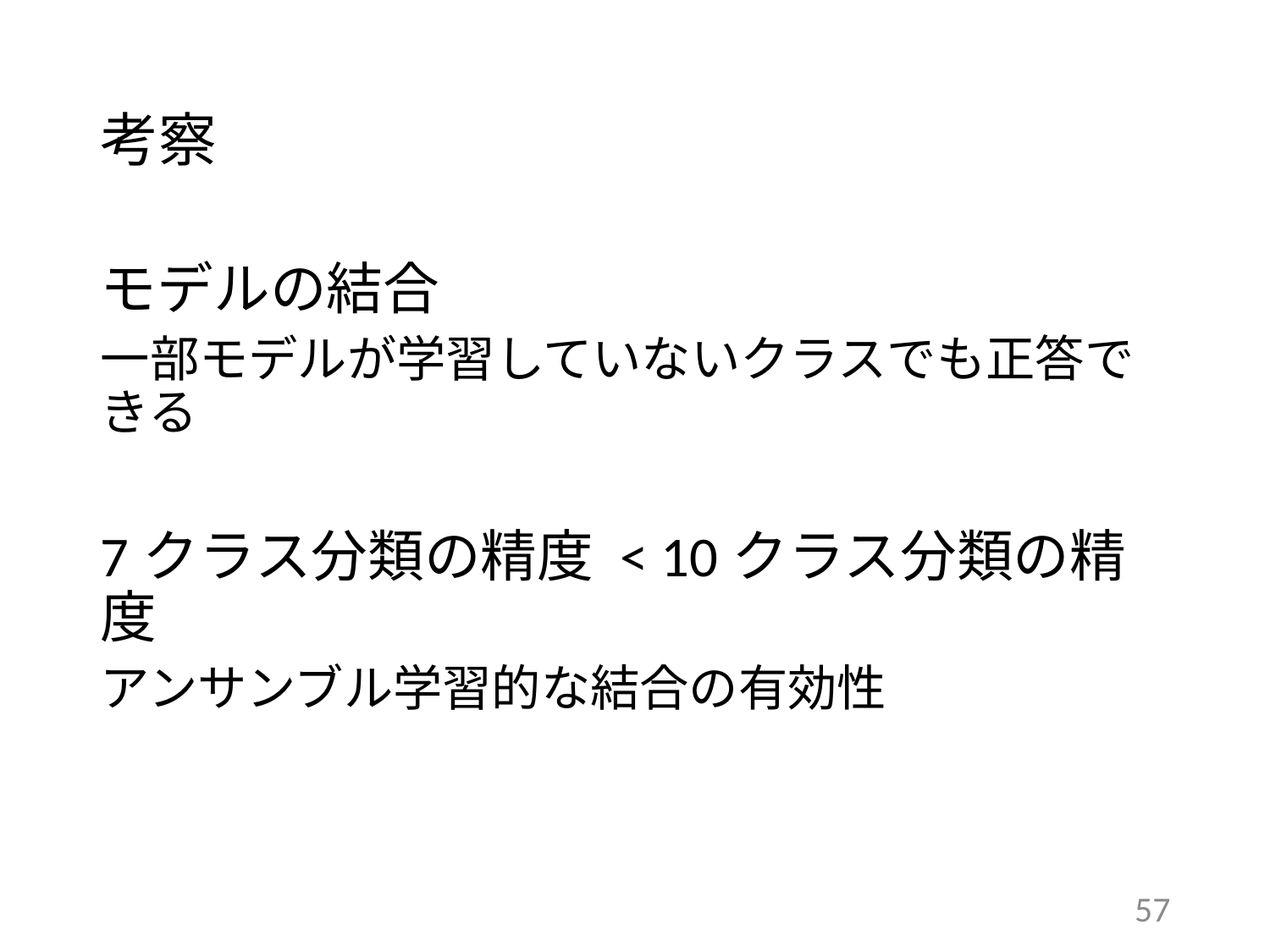

# 考察
モデルの結合
一部モデルが学習していないクラスでも正答できる

7クラス分類の精度 < 10クラス分類の精度
アンサンブル学習的な結合の有効性
57